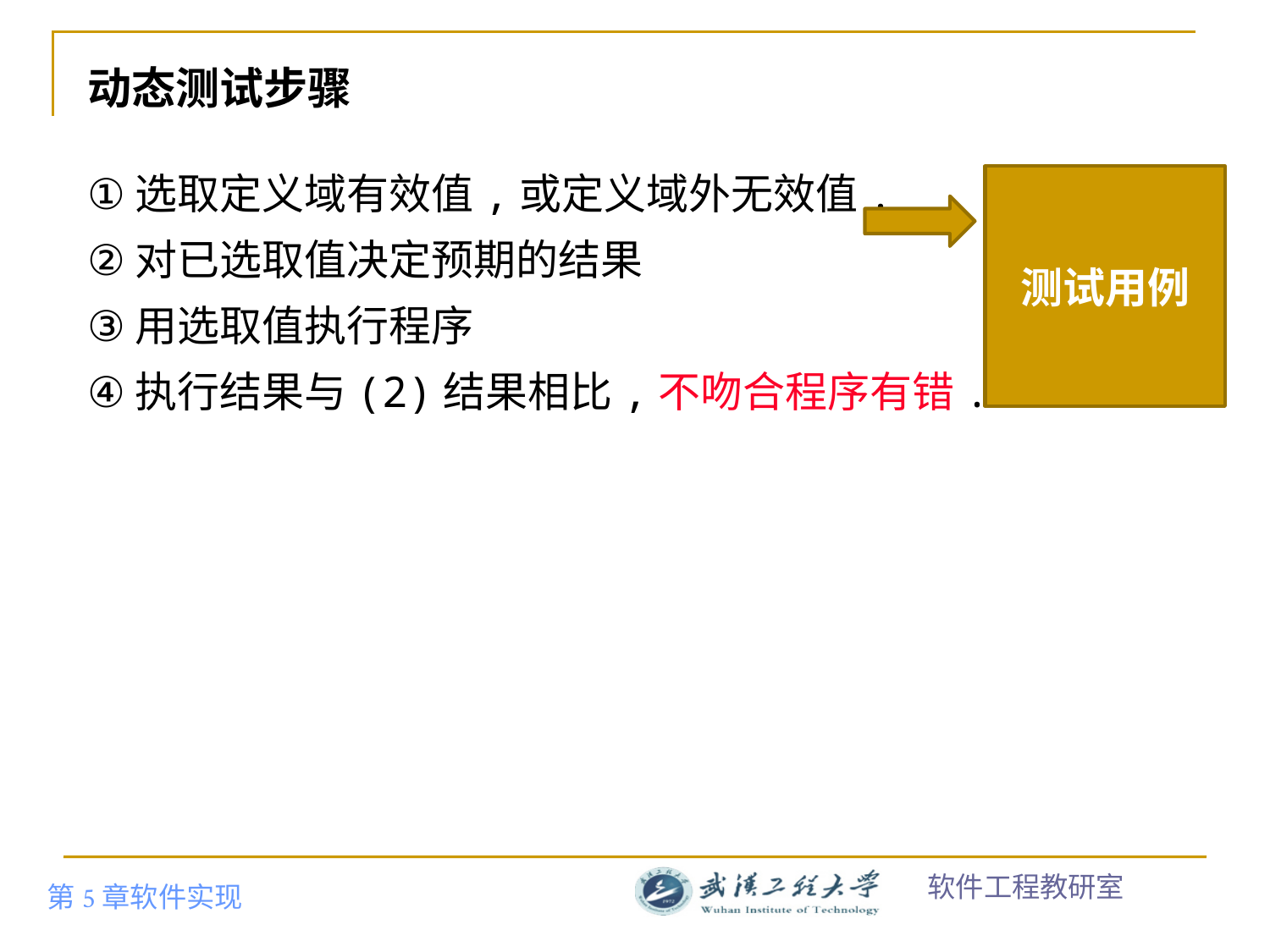

# 动态测试步骤
选取定义域有效值,或定义域外无效值.
对已选取值决定预期的结果
用选取值执行程序
执行结果与(2)结果相比,不吻合程序有错.
测试用例